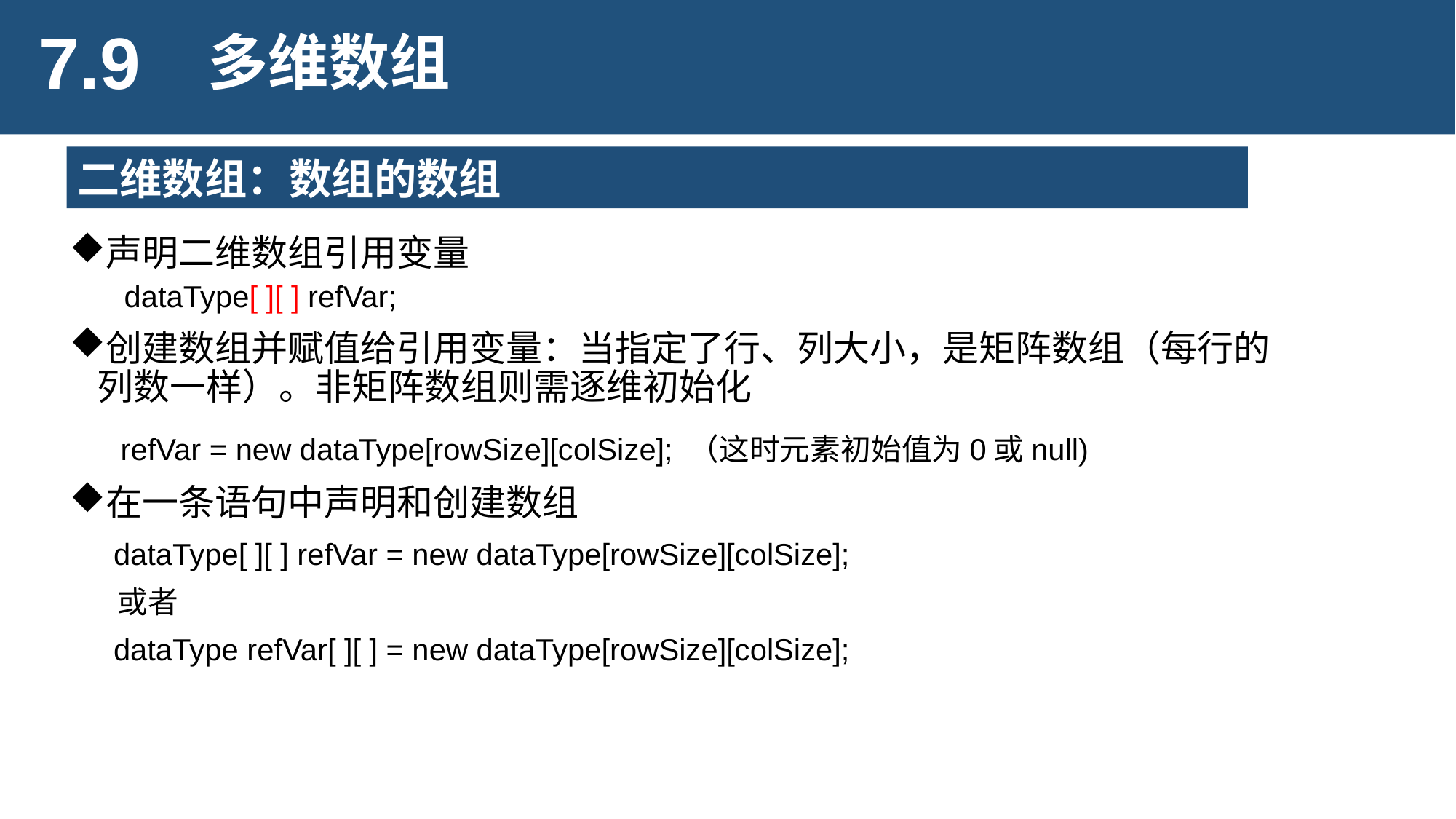

7.9
多维数组

二维数组：数组的数组
声明二维数组引用变量
dataType[ ][ ] refVar;
创建数组并赋值给引用变量：当指定了行、列大小，是矩阵数组（每行的列数一样）。非矩阵数组则需逐维初始化
	  refVar = new dataType[rowSize][colSize]; （这时元素初始值为0或null)
在一条语句中声明和创建数组
	  dataType[ ][ ] refVar = new dataType[rowSize][colSize];
	  或者
	  dataType refVar[ ][ ] = new dataType[rowSize][colSize];